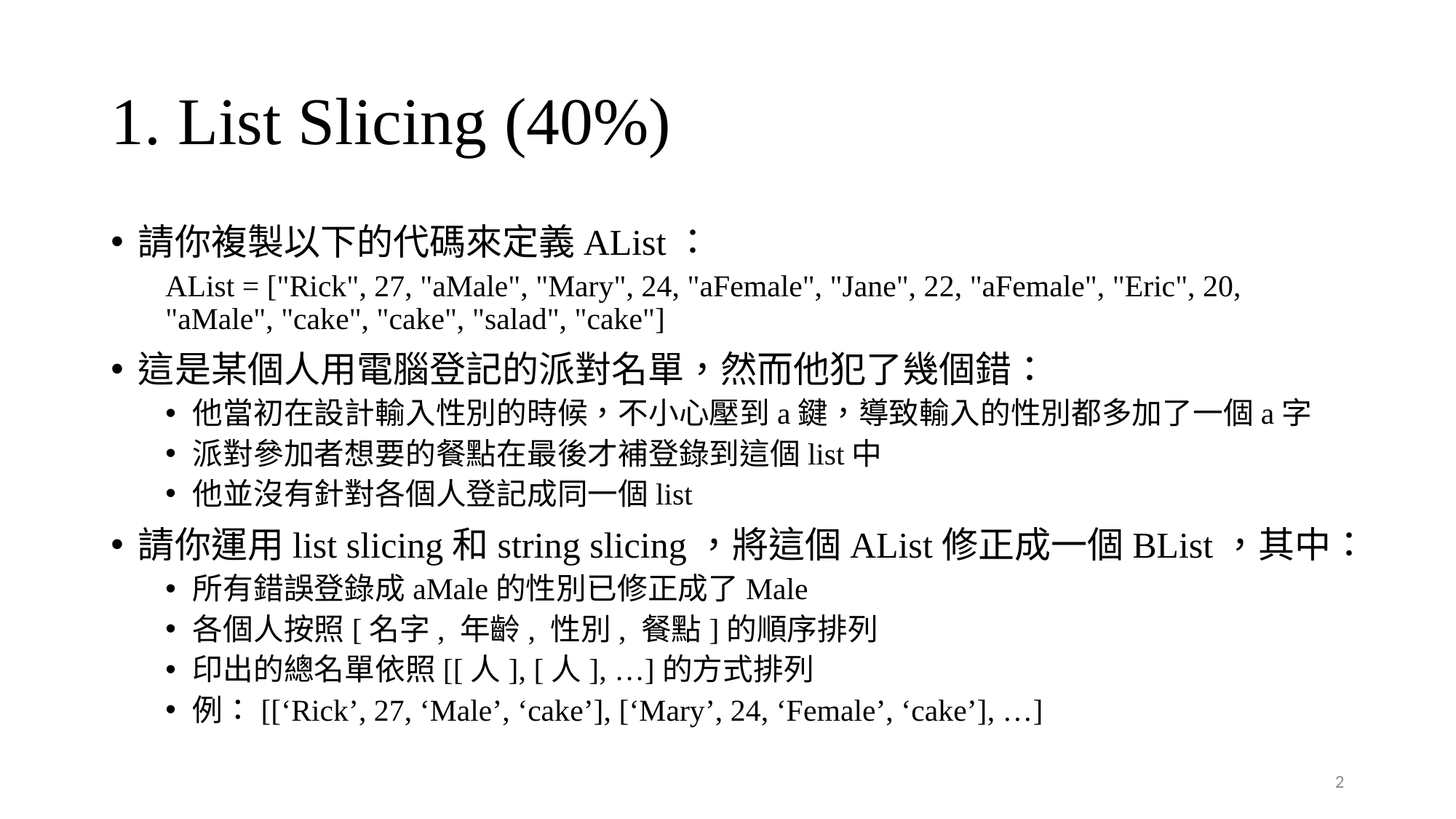

# 1. List Slicing (40%)
請你複製以下的代碼來定義AList：
AList = ["Rick", 27, "aMale", "Mary", 24, "aFemale", "Jane", 22, "aFemale", "Eric", 20, "aMale", "cake", "cake", "salad", "cake"]
這是某個人用電腦登記的派對名單，然而他犯了幾個錯：
他當初在設計輸入性別的時候，不小心壓到a鍵，導致輸入的性別都多加了一個a字
派對參加者想要的餐點在最後才補登錄到這個list中
他並沒有針對各個人登記成同一個list
請你運用list slicing和string slicing，將這個AList修正成一個BList，其中：
所有錯誤登錄成aMale的性別已修正成了Male
各個人按照[名字, 年齡, 性別, 餐點]的順序排列
印出的總名單依照[[人], [人], …]的方式排列
例：[[‘Rick’, 27, ‘Male’, ‘cake’], [‘Mary’, 24, ‘Female’, ‘cake’], …]
2